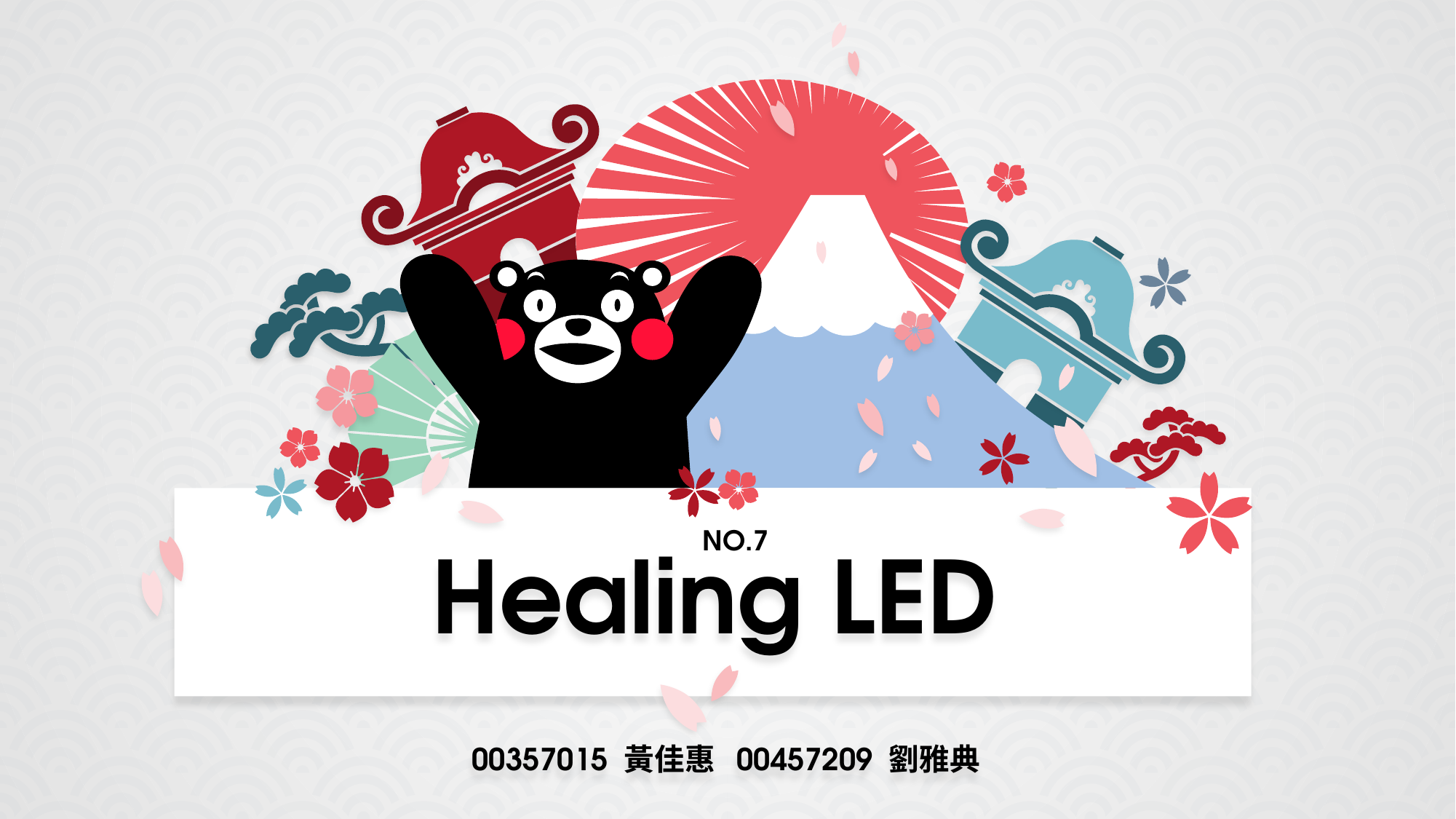

NO.7
Healing LED

00357015 黃佳惠  00457209 劉雅典